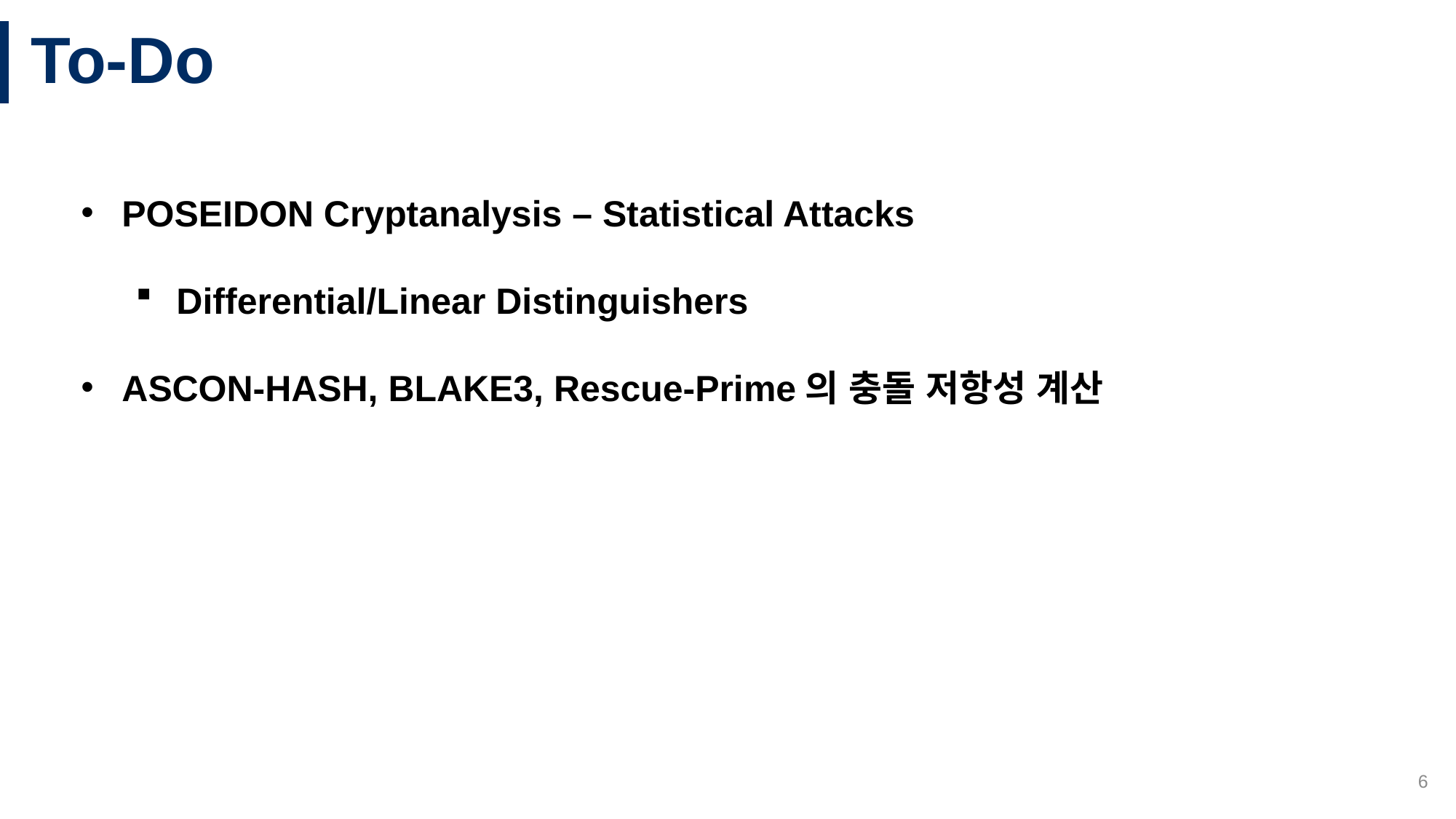

# To-Do
POSEIDON Cryptanalysis – Statistical Attacks
Differential/Linear Distinguishers
ASCON-HASH, BLAKE3, Rescue-Prime의 충돌 저항성 계산
6